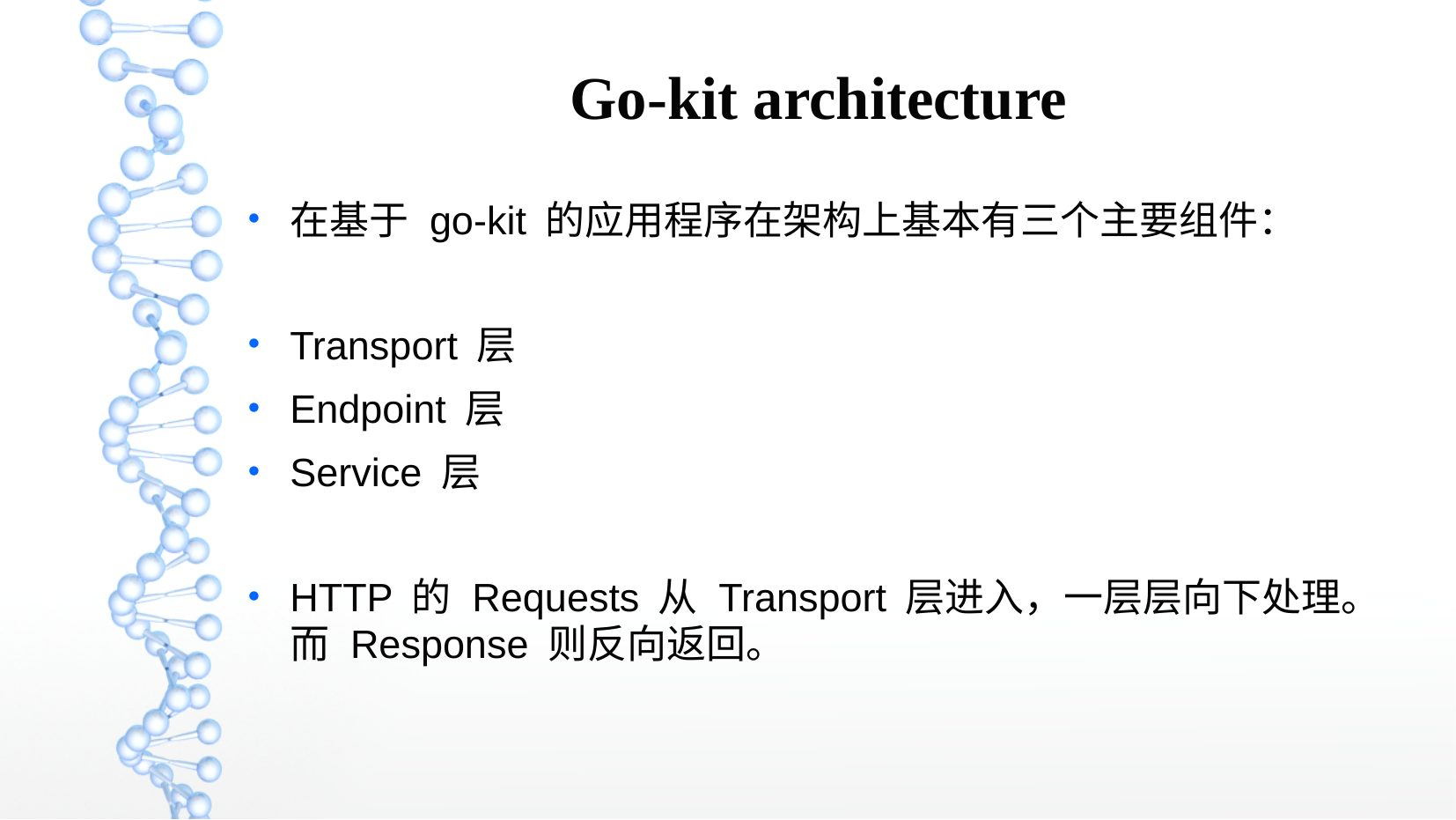

Go-kit architecture
在基于 go-kit 的应用程序在架构上基本有三个主要组件：

Transport 层
Endpoint 层
Service 层

HTTP 的 Requests 从 Transport 层进入，一层层向下处理。而 Response 则反向返回。